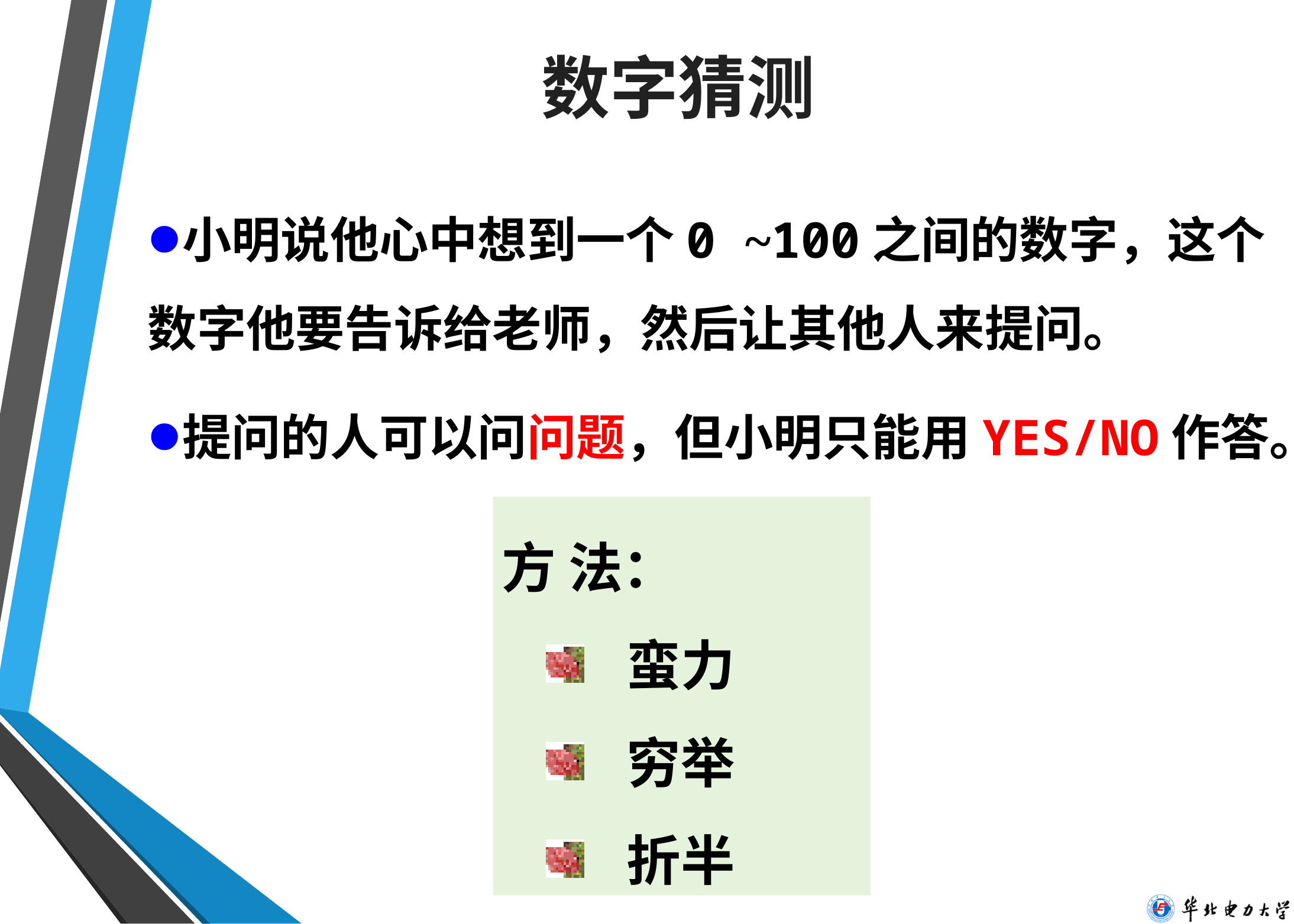

# 数字猜测
小明说他心中想到一个0 ~100之间的数字，这个数字他要告诉给老师，然后让其他人来提问。
提问的人可以问问题，但小明只能用YES/NO作答。
方 法：
 蛮力
 穷举
 折半